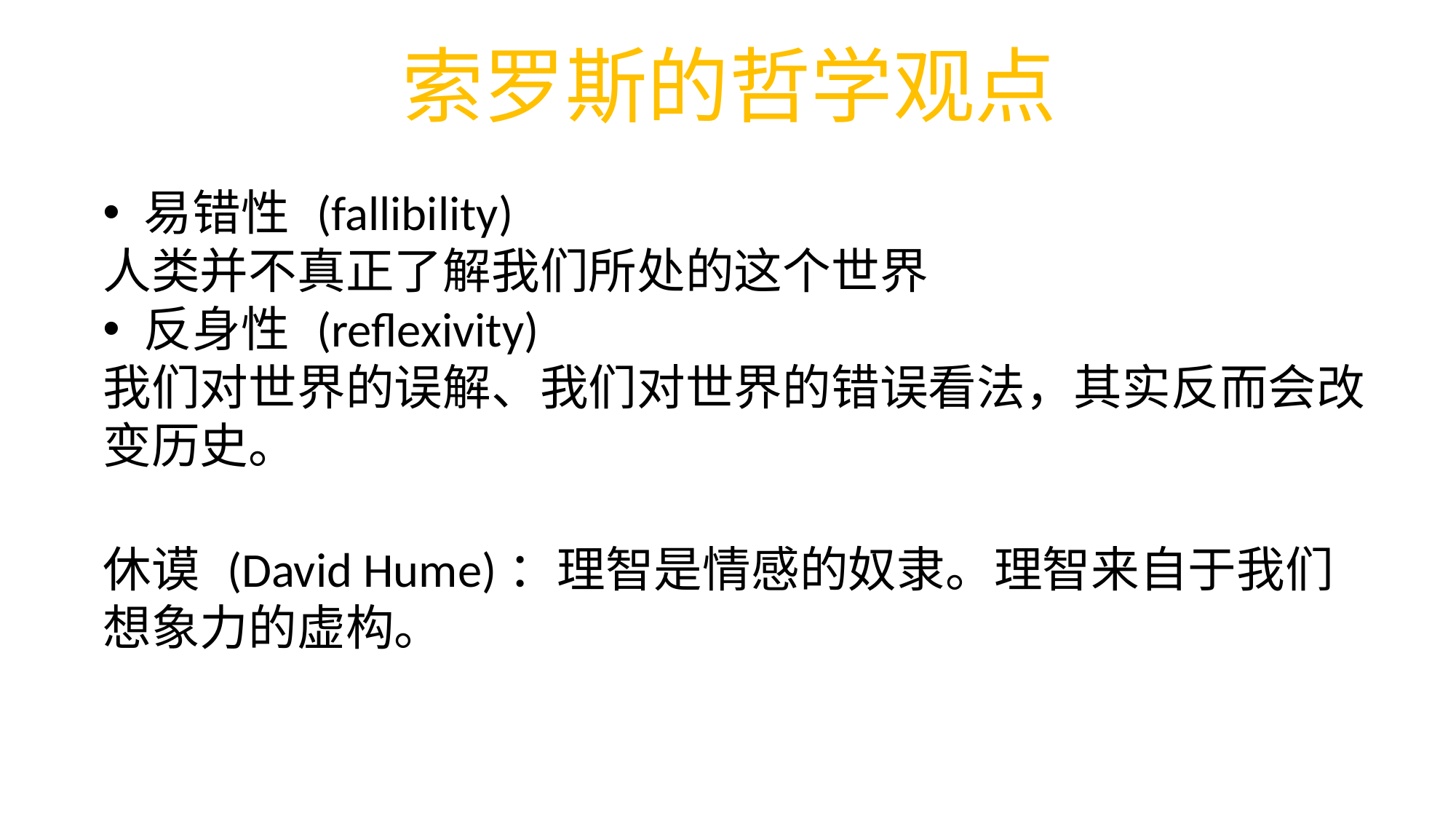

索罗斯的哲学观点
易错性 (fallibility)
人类并不真正了解我们所处的这个世界
反身性 (reflexivity)
我们对世界的误解、我们对世界的错误看法，其实反而会改变历史。

休谟 (David Hume)：理智是情感的奴隶。理智来自于我们想象力的虚构。